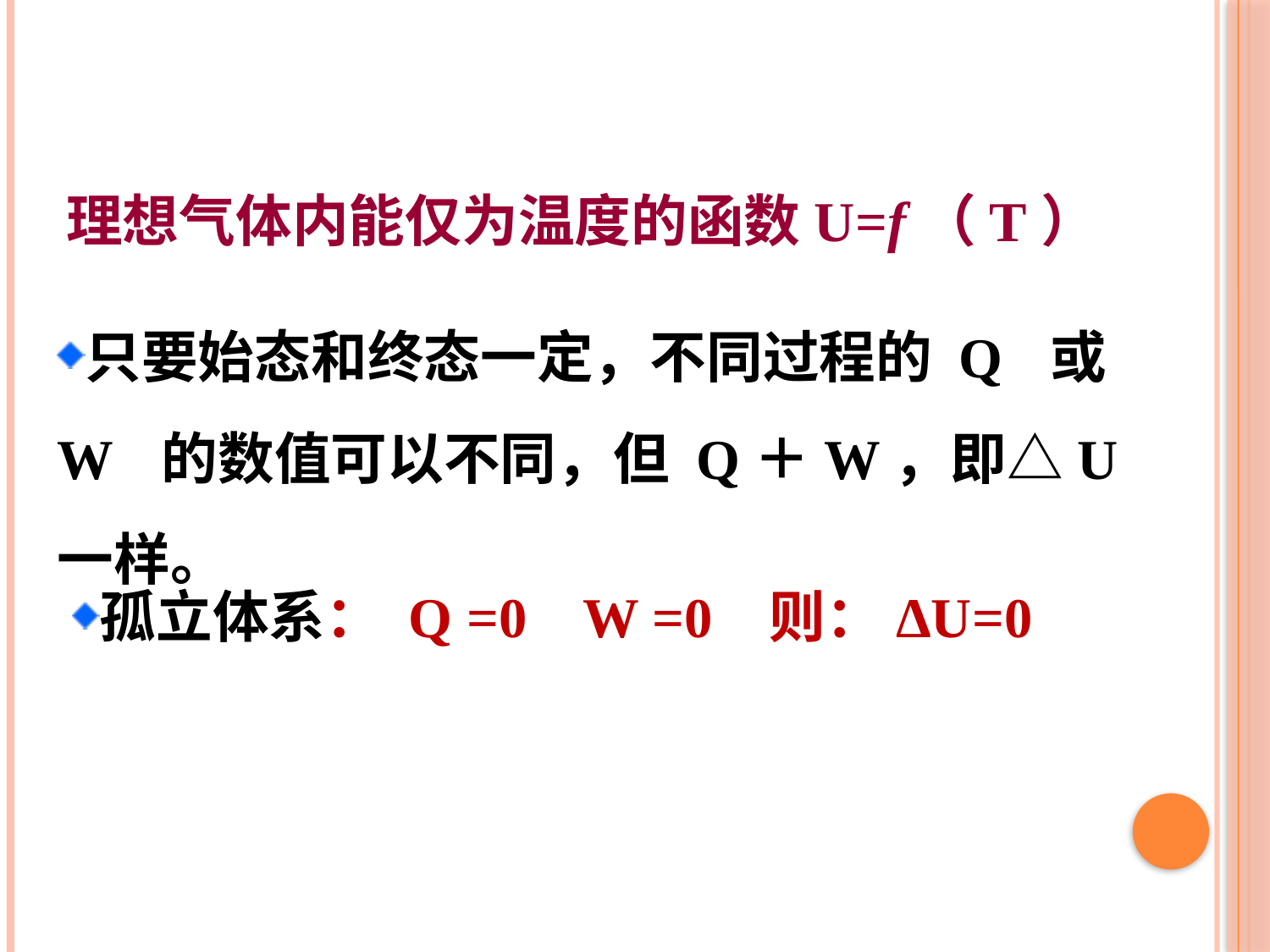

理想气体内能仅为温度的函数U=f（T）
只要始态和终态一定，不同过程的 Q 或 W 的数值可以不同，但 Q＋W，即△U一样。
孤立体系： Q =0    W =0   则：ΔU=0
47